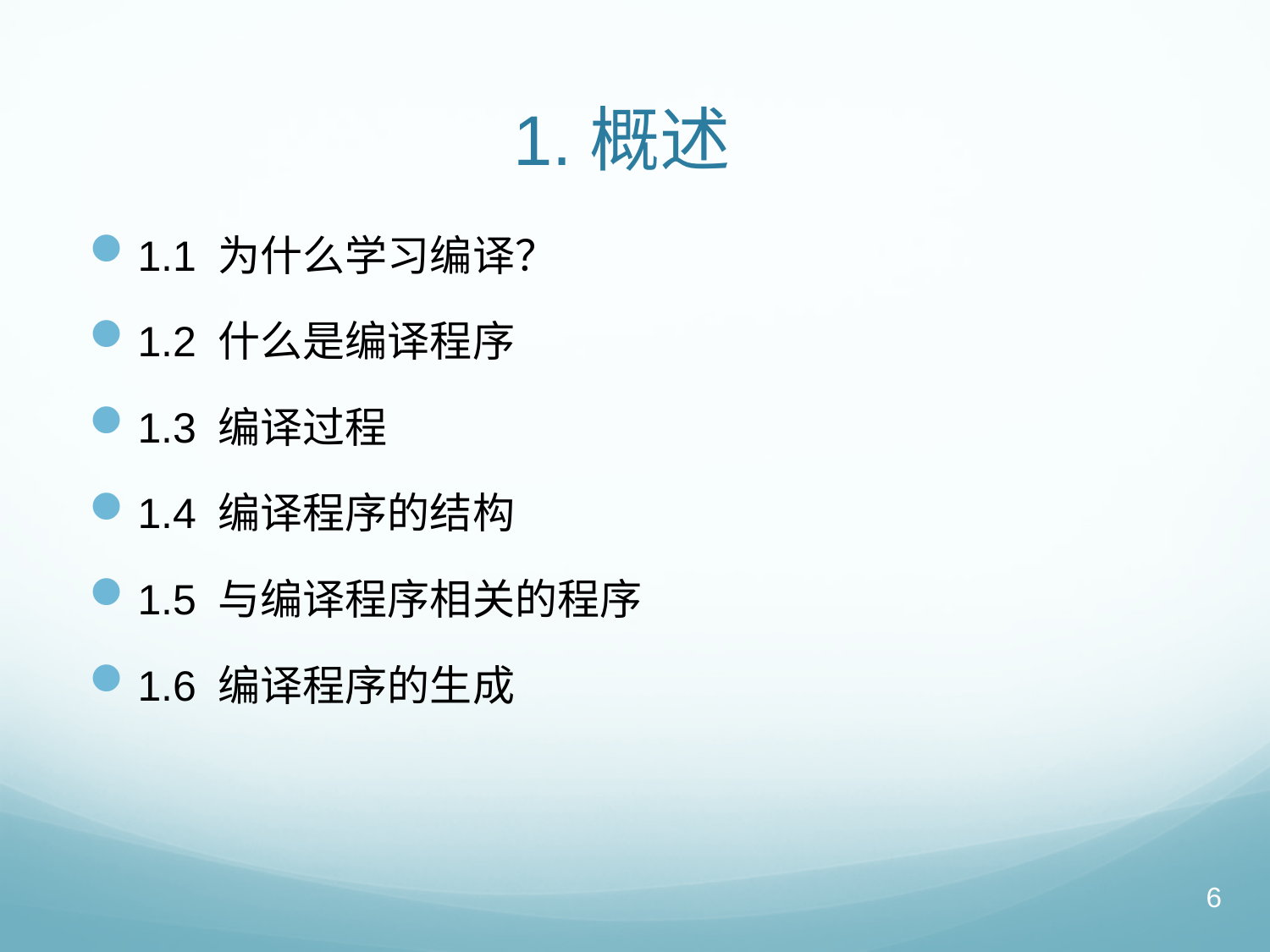

# 1.概述
1.1 为什么学习编译？
1.2 什么是编译程序
1.3 编译过程
1.4 编译程序的结构
1.5 与编译程序相关的程序
1.6 编译程序的生成
6